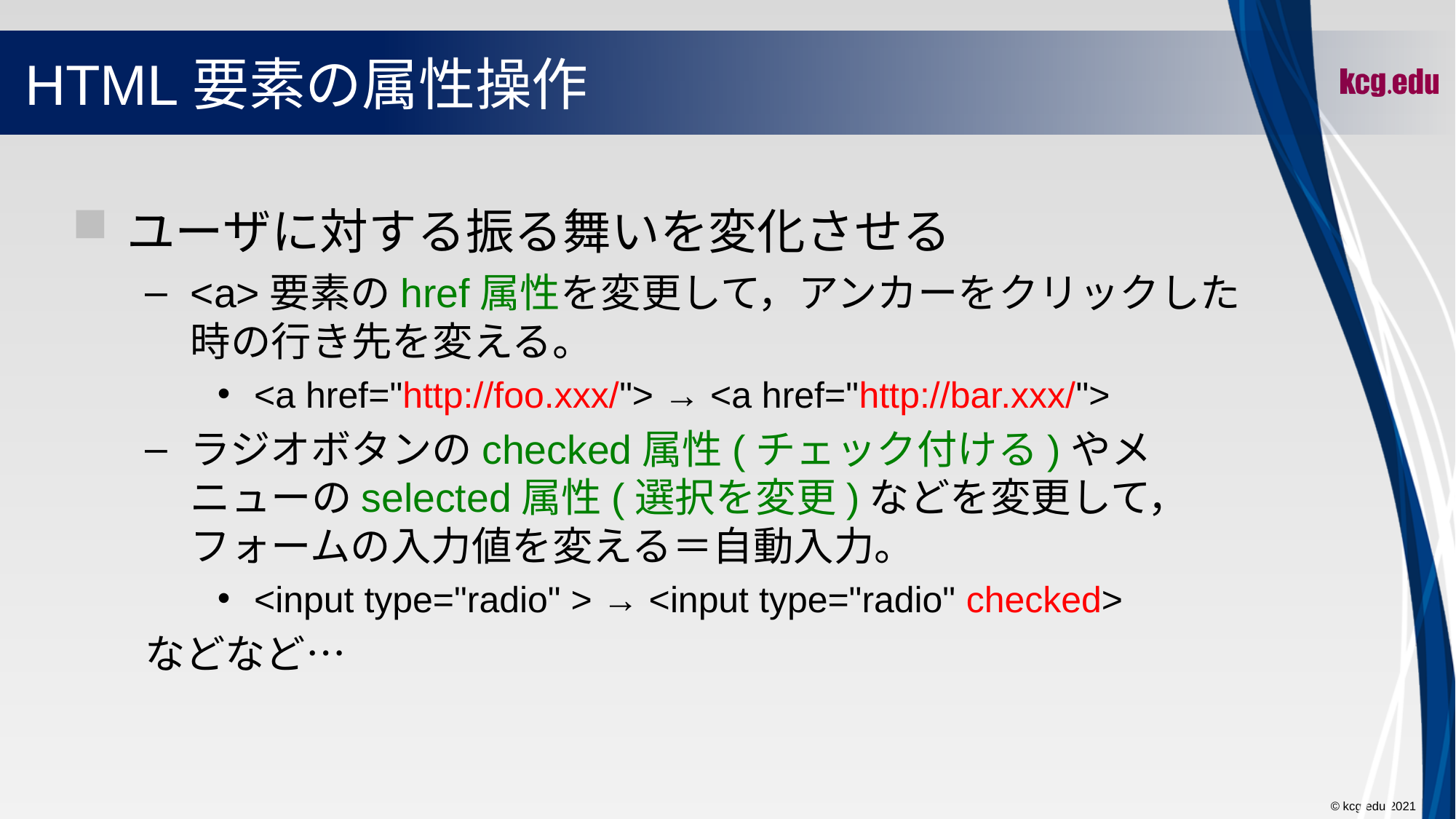

# HTML要素の属性操作
ユーザに対する振る舞いを変化させる
<a>要素のhref属性を変更して，アンカーをクリックした時の行き先を変える。
<a href="http://foo.xxx/"> → <a href="http://bar.xxx/">
ラジオボタンのchecked属性(チェック付ける)やメニューのselected属性(選択を変更)などを変更して，フォームの入力値を変える＝自動入力。
<input type="radio" > → <input type="radio" checked>
などなど…